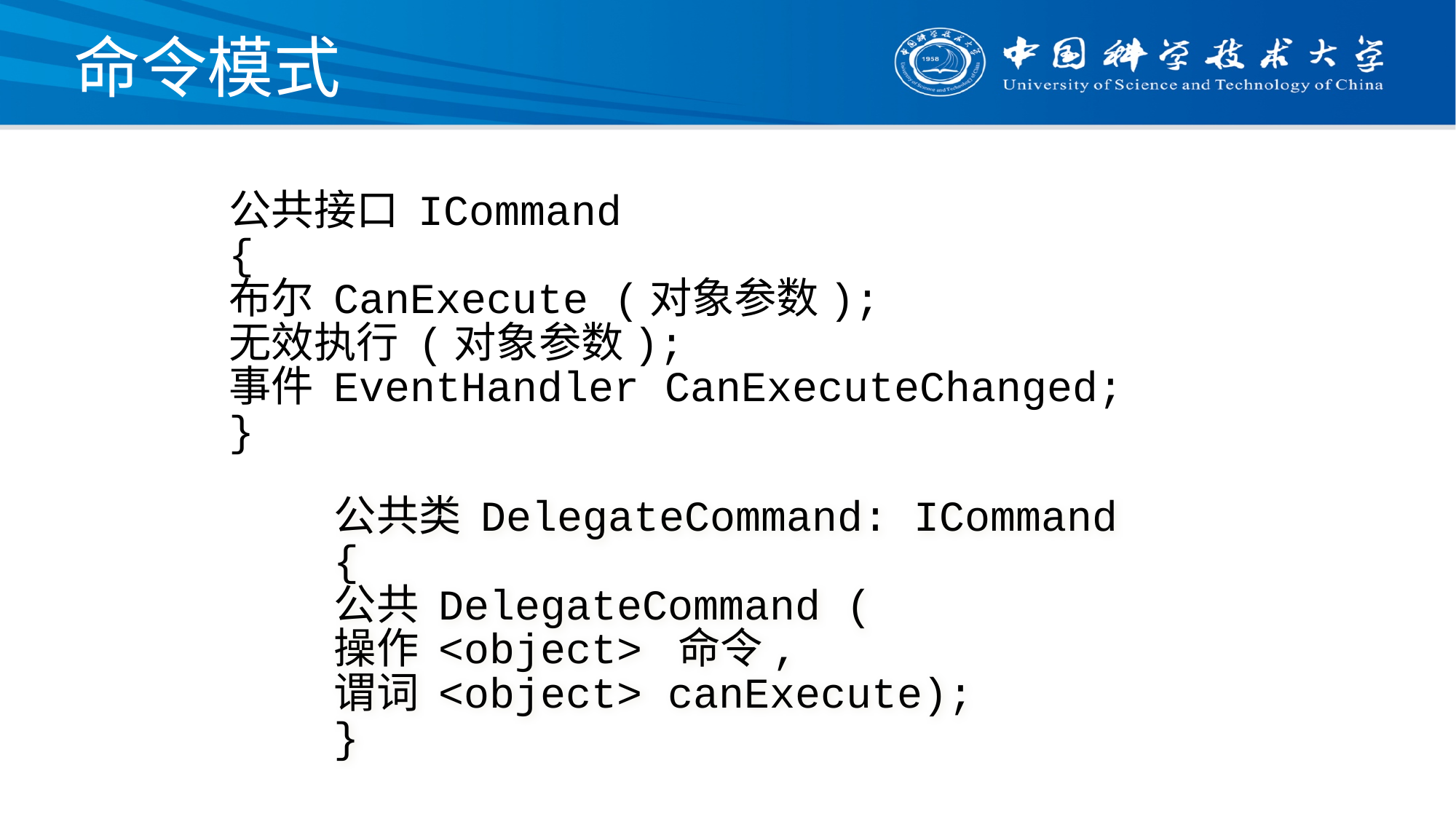

# 命令模式
公共接口 ICommand
{
布尔 CanExecute (对象参数);
无效执行 (对象参数);
事件 EventHandler CanExecuteChanged;
}
公共类 DelegateCommand: ICommand
{
公共 DelegateCommand (
操作 <object> 命令,
谓词 <object> canExecute);
}